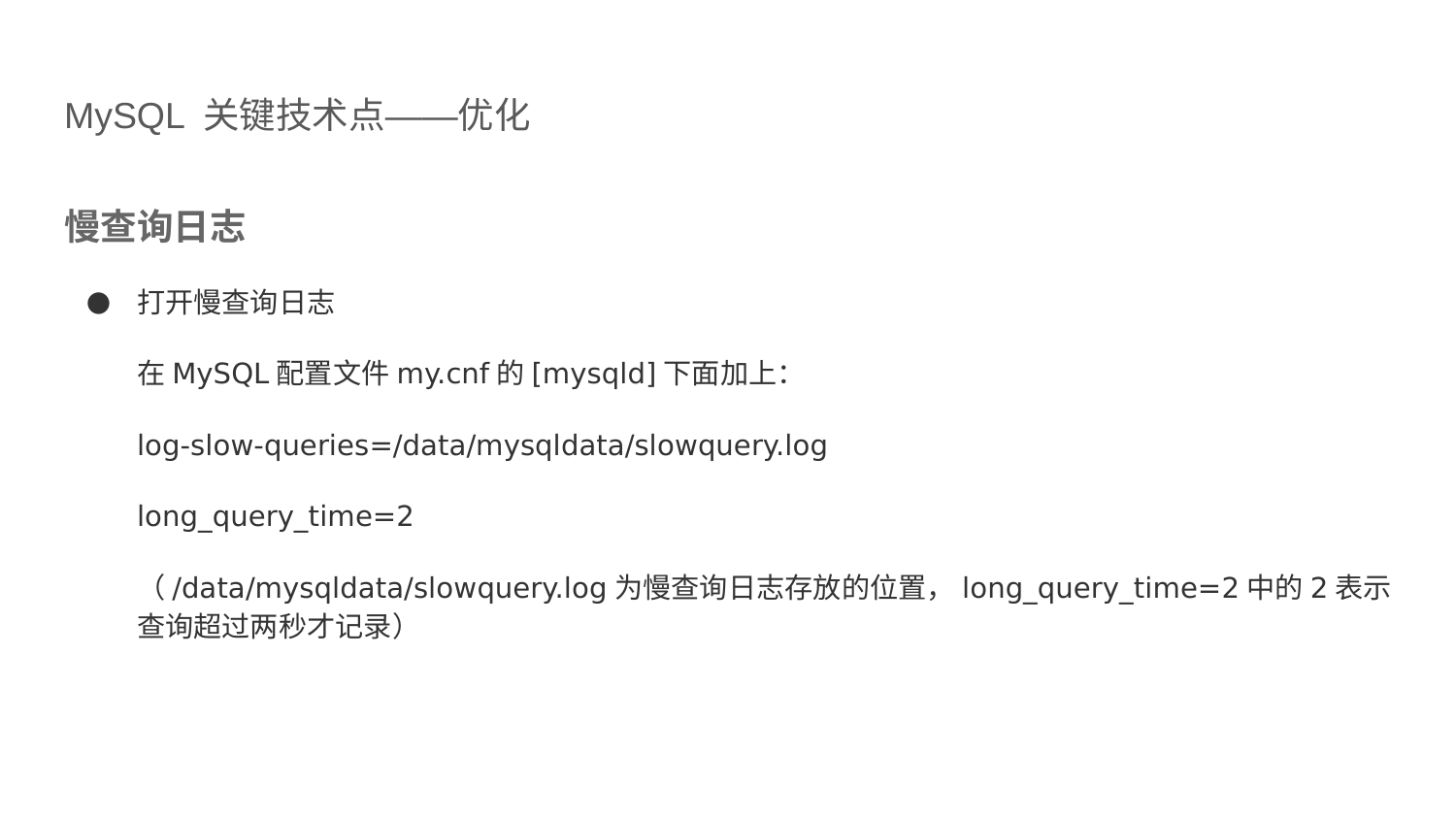

# MySQL 关键技术点——优化
慢查询日志
打开慢查询日志
在MySQL配置文件my.cnf的[mysqld]下面加上：
log-slow-queries=/data/mysqldata/slowquery.log
long_query_time=2
（/data/mysqldata/slowquery.log为慢查询日志存放的位置，long_query_time=2中的2表示查询超过两秒才记录）